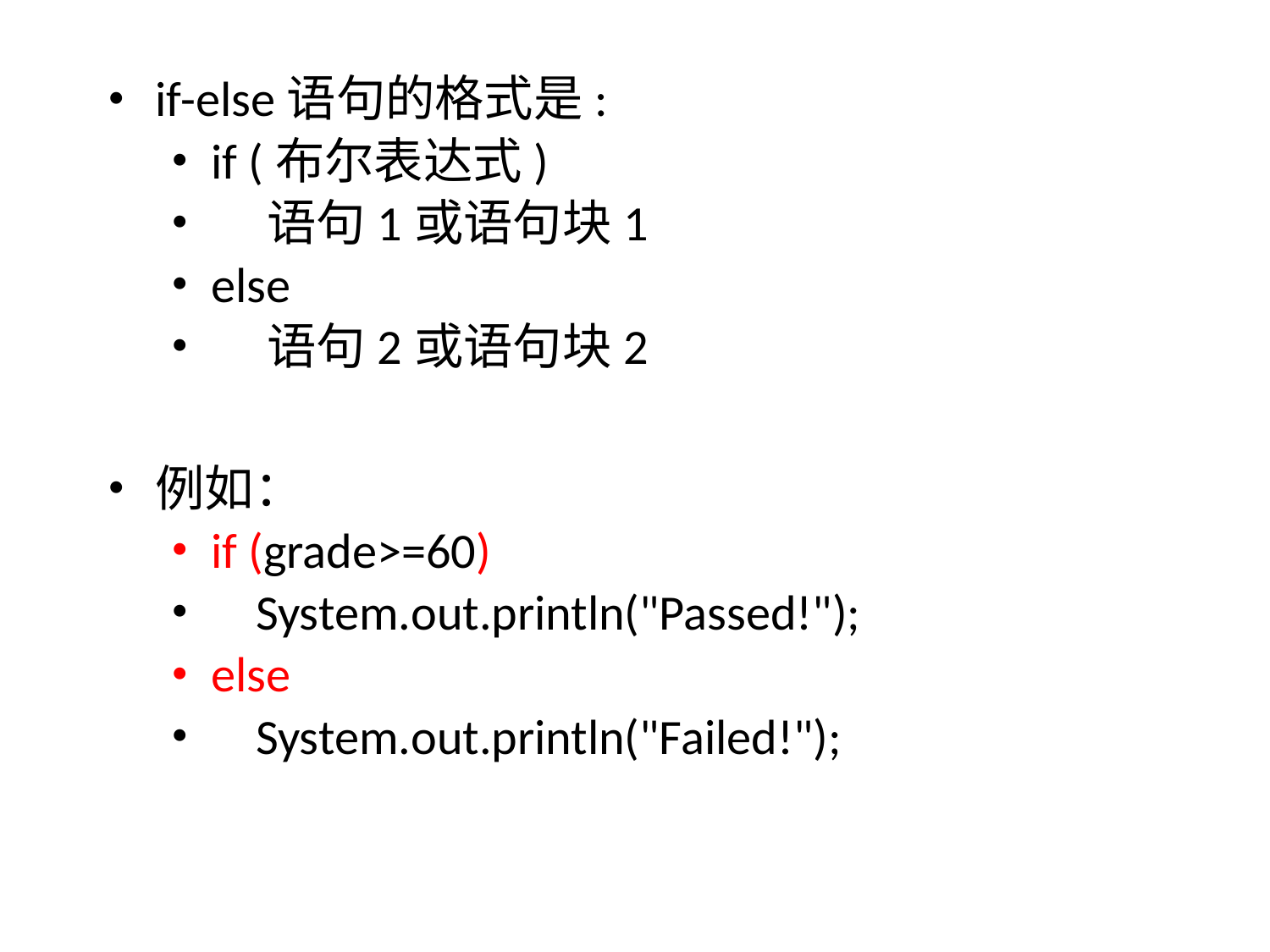

if-else语句
if-else语句的格式是:
if (布尔表达式)
    语句1或语句块1
else
    语句2或语句块2

例如：
if (grade>=60)
    System.out.println("Passed!");
else
    System.out.println("Failed!");